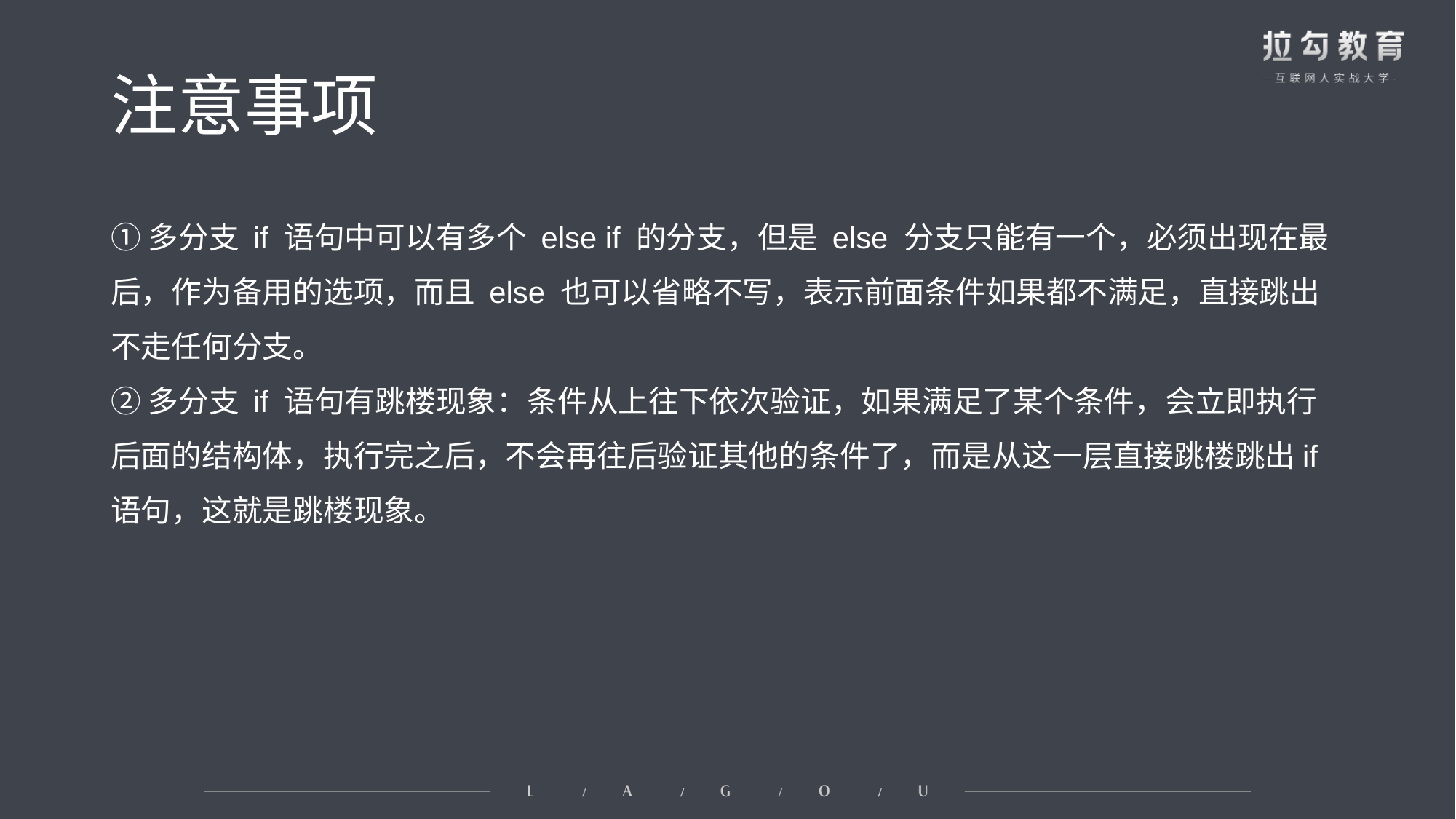

# 注意事项
①多分支 if 语句中可以有多个 else if 的分支，但是 else 分支只能有一个，必须出现在最后，作为备用的选项，而且 else 也可以省略不写，表示前面条件如果都不满足，直接跳出不走任何分支。
②多分支 if 语句有跳楼现象：条件从上往下依次验证，如果满足了某个条件，会立即执行后面的结构体，执行完之后，不会再往后验证其他的条件了，而是从这一层直接跳楼跳出if语句，这就是跳楼现象。